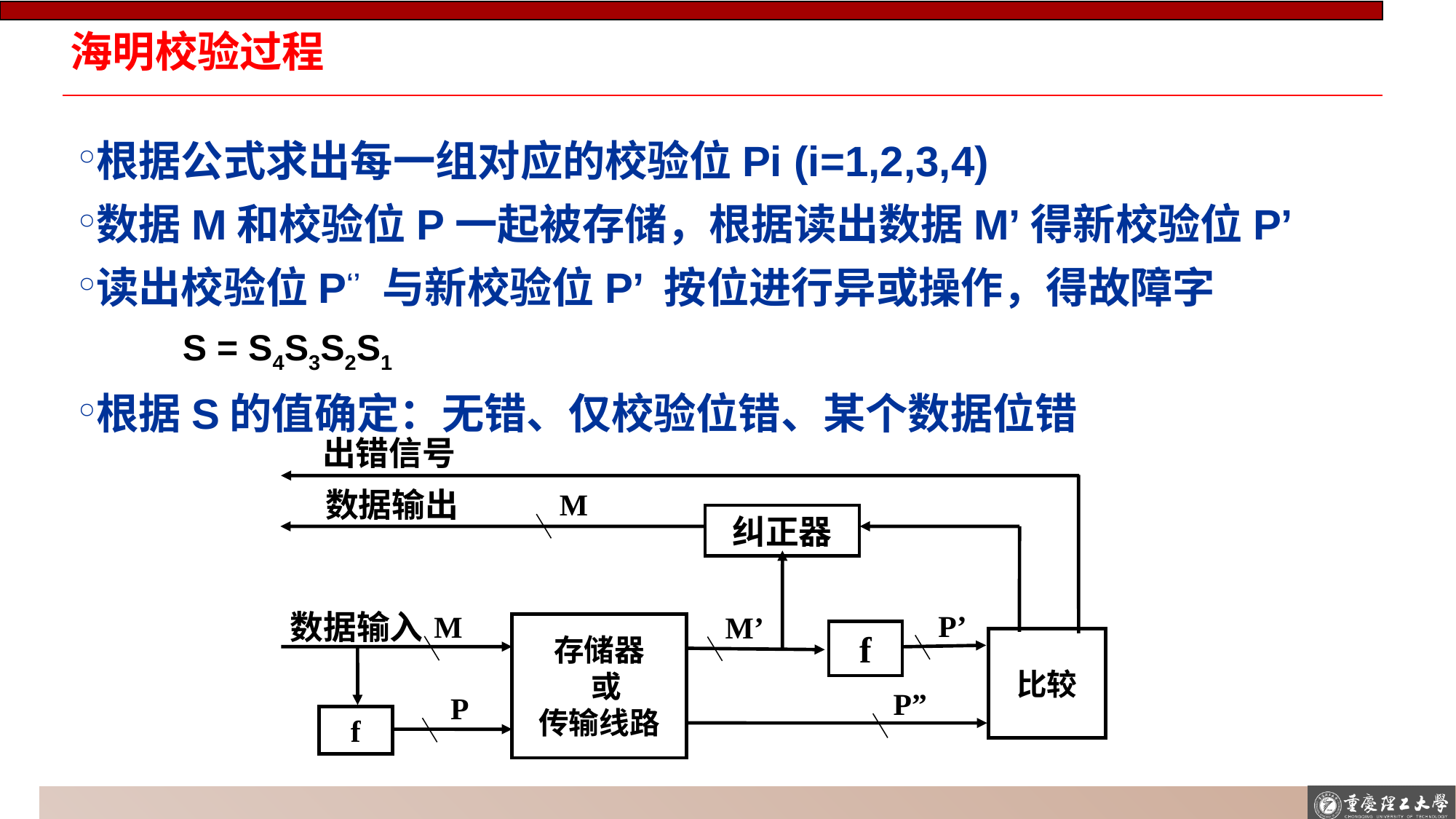

# 海明校验过程
根据公式求出每一组对应的校验位Pi (i=1,2,3,4)
数据M和校验位P一起被存储，根据读出数据M’得新校验位P’
读出校验位P‘’ 与新校验位P’ 按位进行异或操作，得故障字
      S = S4S3S2S1
根据S的值确定：无错、仅校验位错、某个数据位错
出错信号

数据输出
M
纠正器

数据输入
P’
M
M’
存储器
 或
传输线路
f

比较

P”
P
f